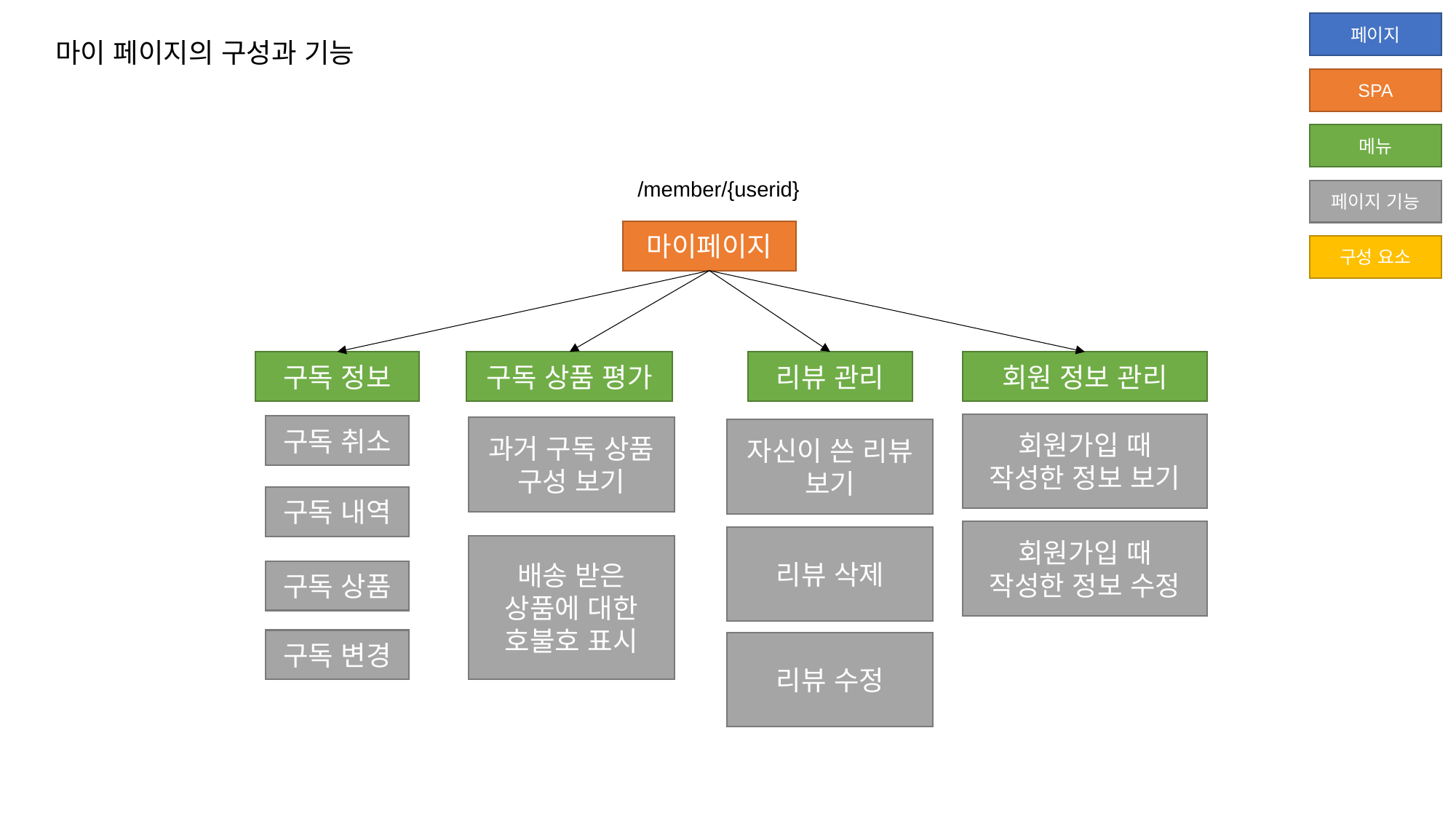

마이 페이지의 구성과 기능
/member/{userid}
마이페이지
구독 정보
구독 상품 평가
리뷰 관리
회원 정보 관리
회원가입 때
작성한 정보 보기
구독 취소
과거 구독 상품 구성 보기
자신이 쓴 리뷰
보기
구독 내역
회원가입 때
작성한 정보 수정
리뷰 삭제
배송 받은 상품에 대한 호불호 표시
구독 상품
구독 변경
리뷰 수정